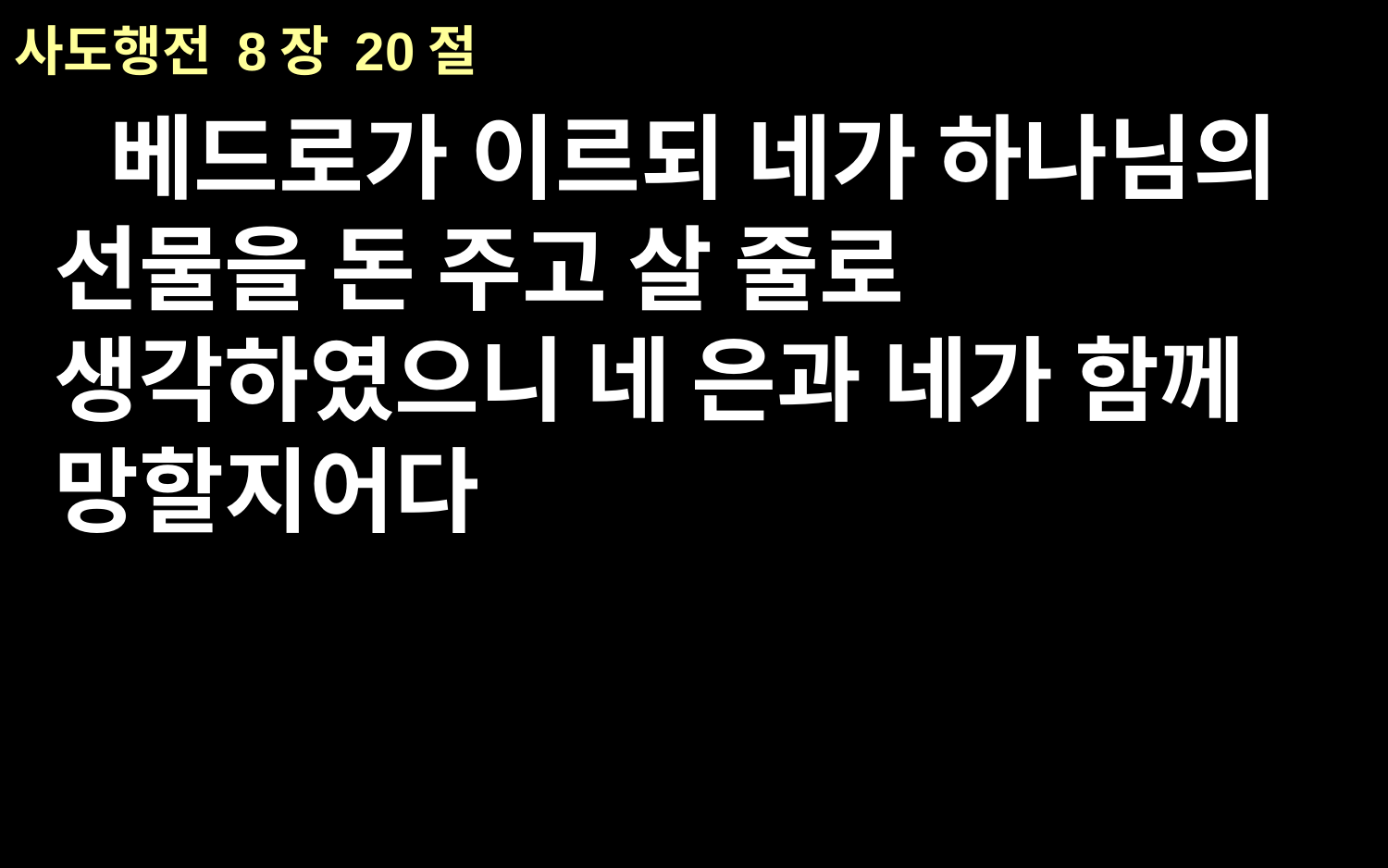

# 사도행전 8장 20절
베드로가 이르되 네가 하나님의 선물을 돈 주고 살 줄로 생각하였으니 네 은과 네가 함께 망할지어다